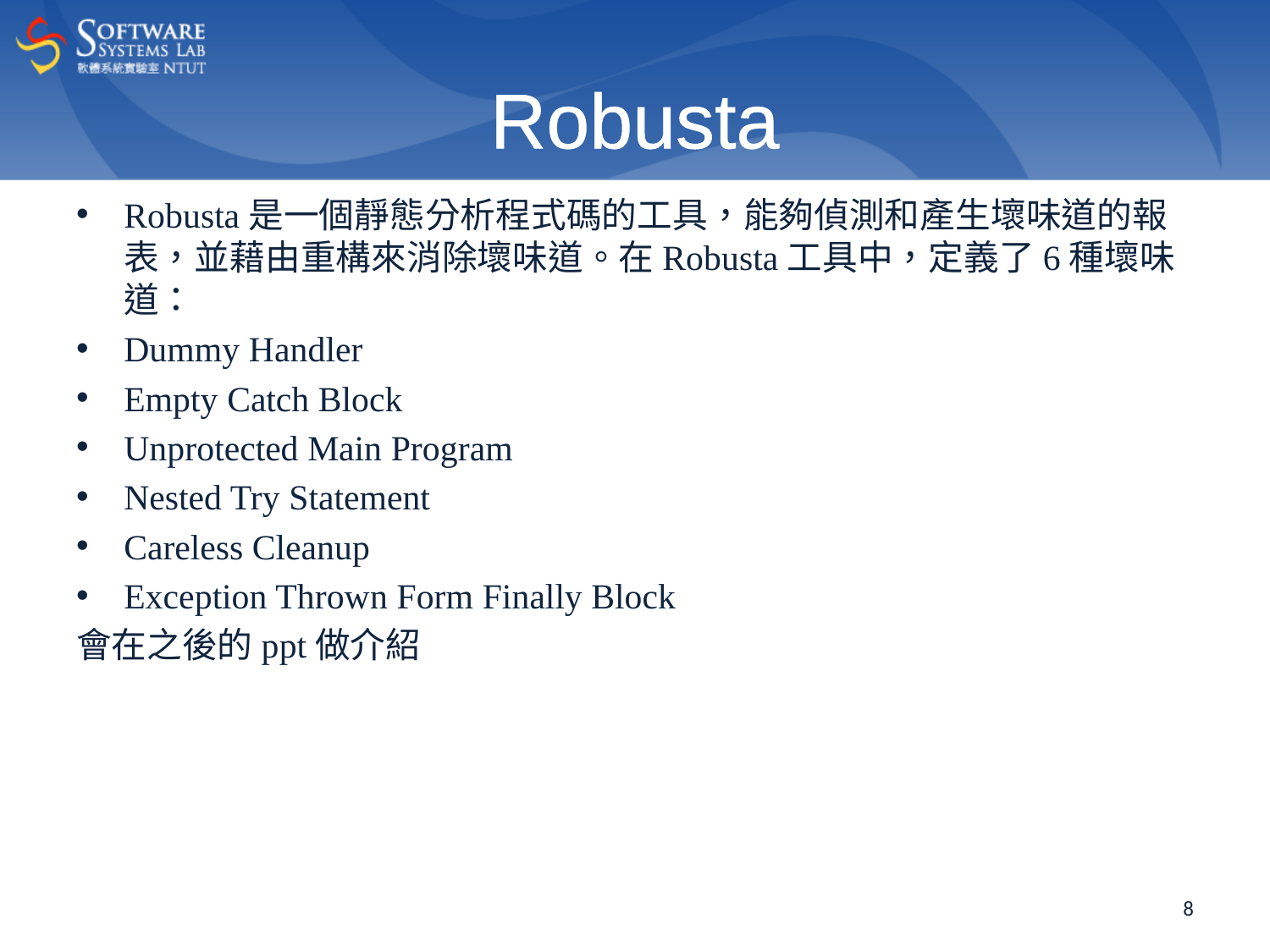

# Robusta
Robusta是一個靜態分析程式碼的工具，能夠偵測和產生壞味道的報表，並藉由重構來消除壞味道。在Robusta工具中，定義了6種壞味道：
Dummy Handler
Empty Catch Block
Unprotected Main Program
Nested Try Statement
Careless Cleanup
Exception Thrown Form Finally Block
會在之後的ppt做介紹
8